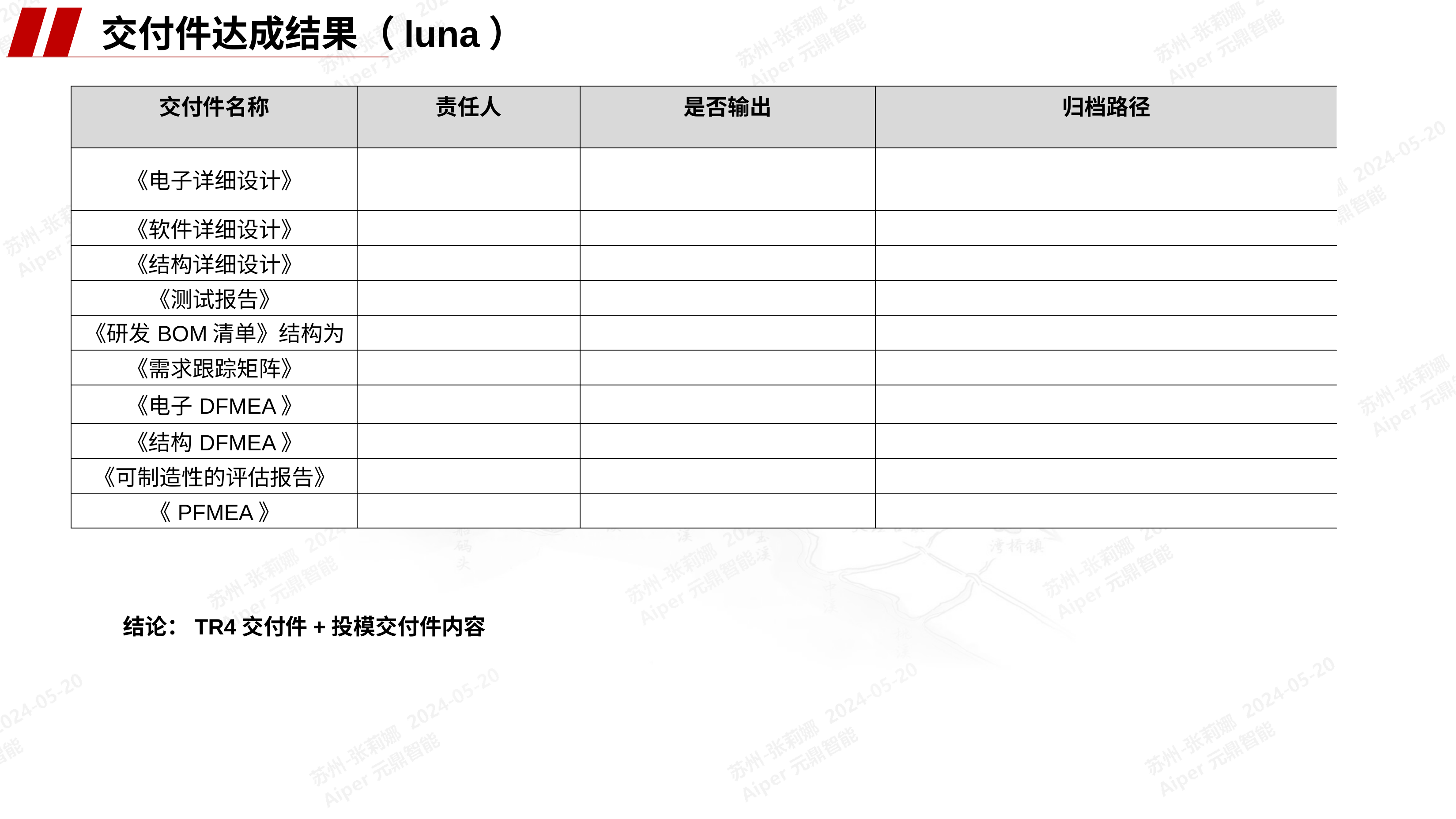

交付件达成结果（luna）
| 交付件名称 | 责任人 | 是否输出 | 归档路径 |
| --- | --- | --- | --- |
| 《电子详细设计》 |  |  |  |
| 《软件详细设计》 |  |  |  |
| 《结构详细设计》 |  |  |  |
| 《测试报告》 |  |  |  |
| 《研发BOM清单》结构为主 |  |  |  |
| 《需求跟踪矩阵》 |  |  |  |
| 《电子DFMEA》 |  |  |  |
| 《结构DFMEA》 |  |  |  |
| 《可制造性的评估报告》 |  |  |  |
| 《PFMEA》 |  |  |  |
结论：TR4交付件+投模交付件内容